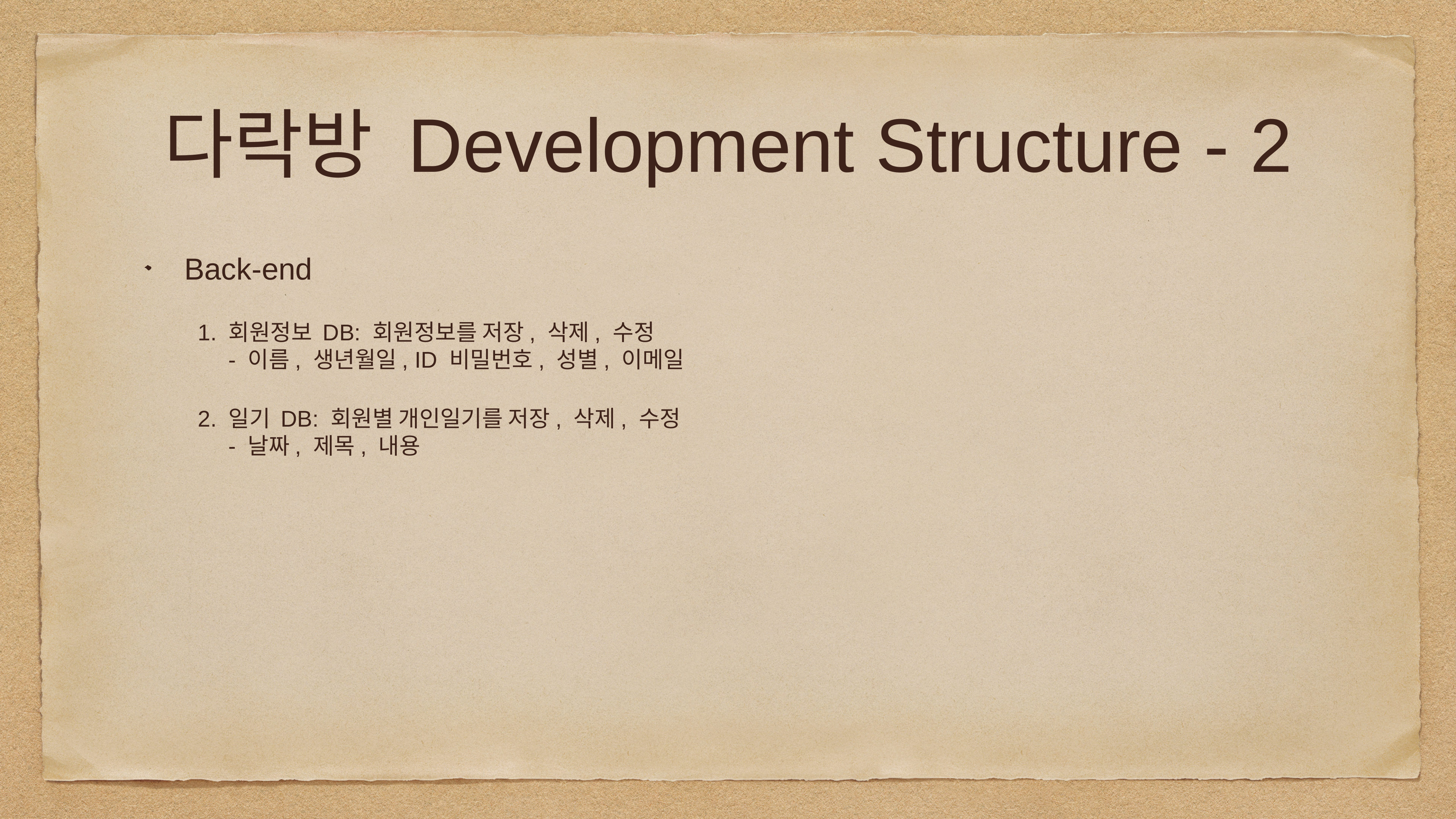

# 다락방 Development Structure - 2
Back-end
회원정보 DB: 회원정보를 저장, 삭제, 수정
- 이름, 생년월일, ID 비밀번호, 성별, 이메일
일기 DB: 회원별 개인일기를 저장, 삭제, 수정
- 날짜, 제목, 내용